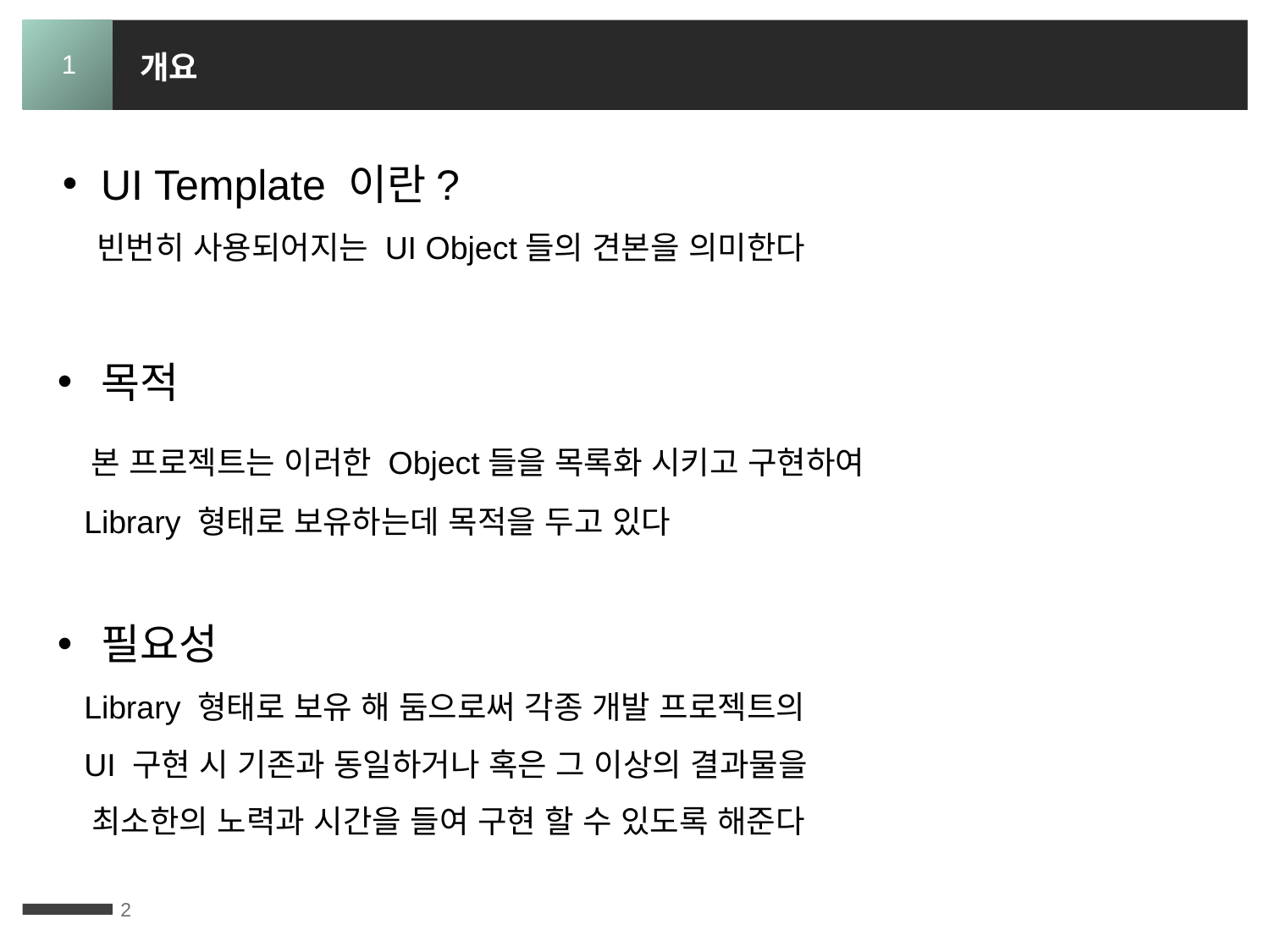

1
개요
  UI Template 이란?
   빈번히 사용되어지는 UI Object들의 견본을 의미한다
  목적
  본 프로젝트는 이러한 Object들을 목록화 시키고 구현하여
   Library 형태로 보유하는데 목적을 두고 있다

  필요성
   Library 형태로 보유 해 둠으로써 각종 개발 프로젝트의
   UI 구현 시 기존과 동일하거나 혹은 그 이상의 결과물을
   최소한의 노력과 시간을 들여 구현 할 수 있도록 해준다
2